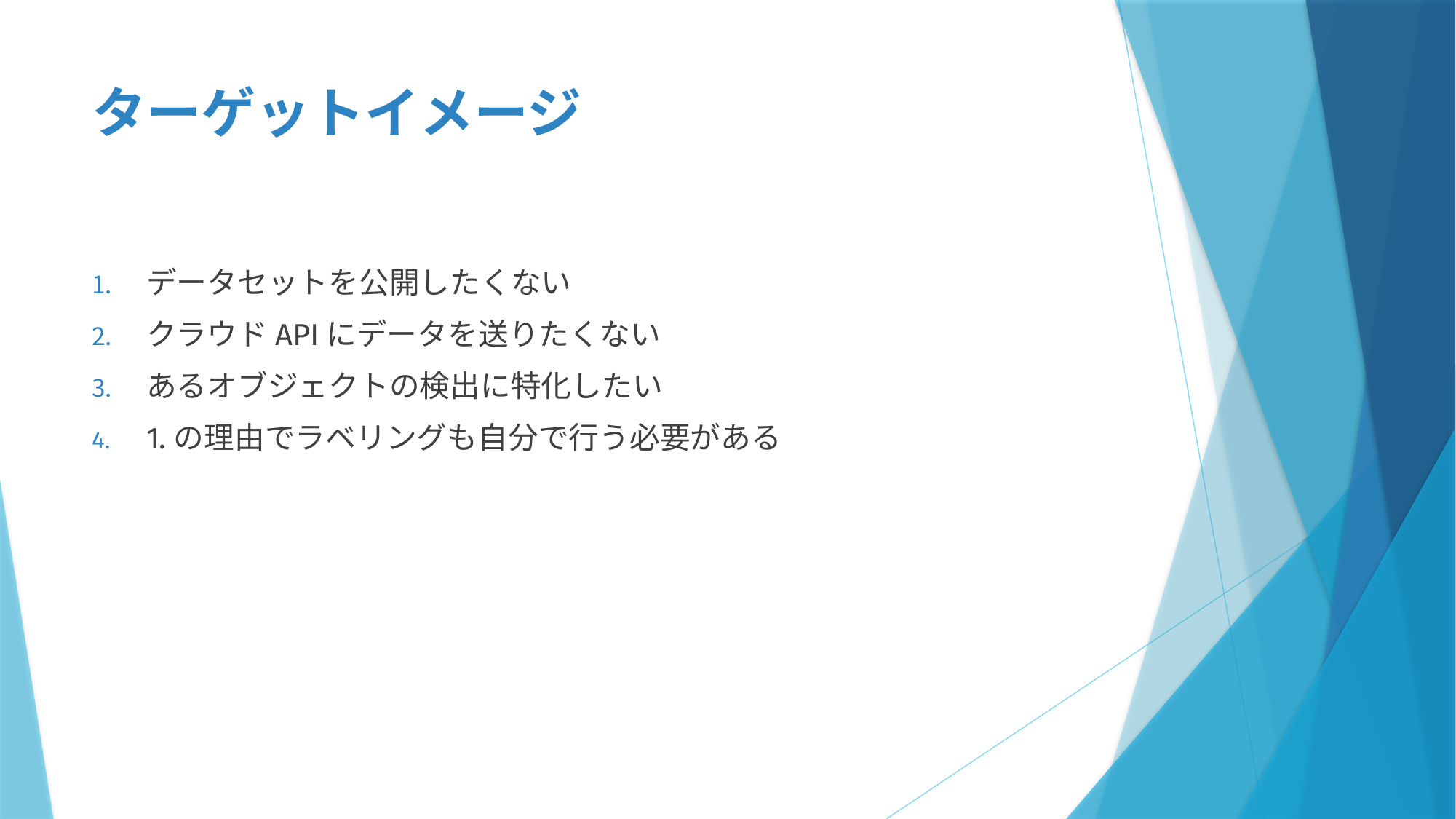

# ターゲットイメージ
データセットを公開したくない
クラウドAPIにデータを送りたくない
あるオブジェクトの検出に特化したい
1.の理由でラベリングも自分で行う必要がある